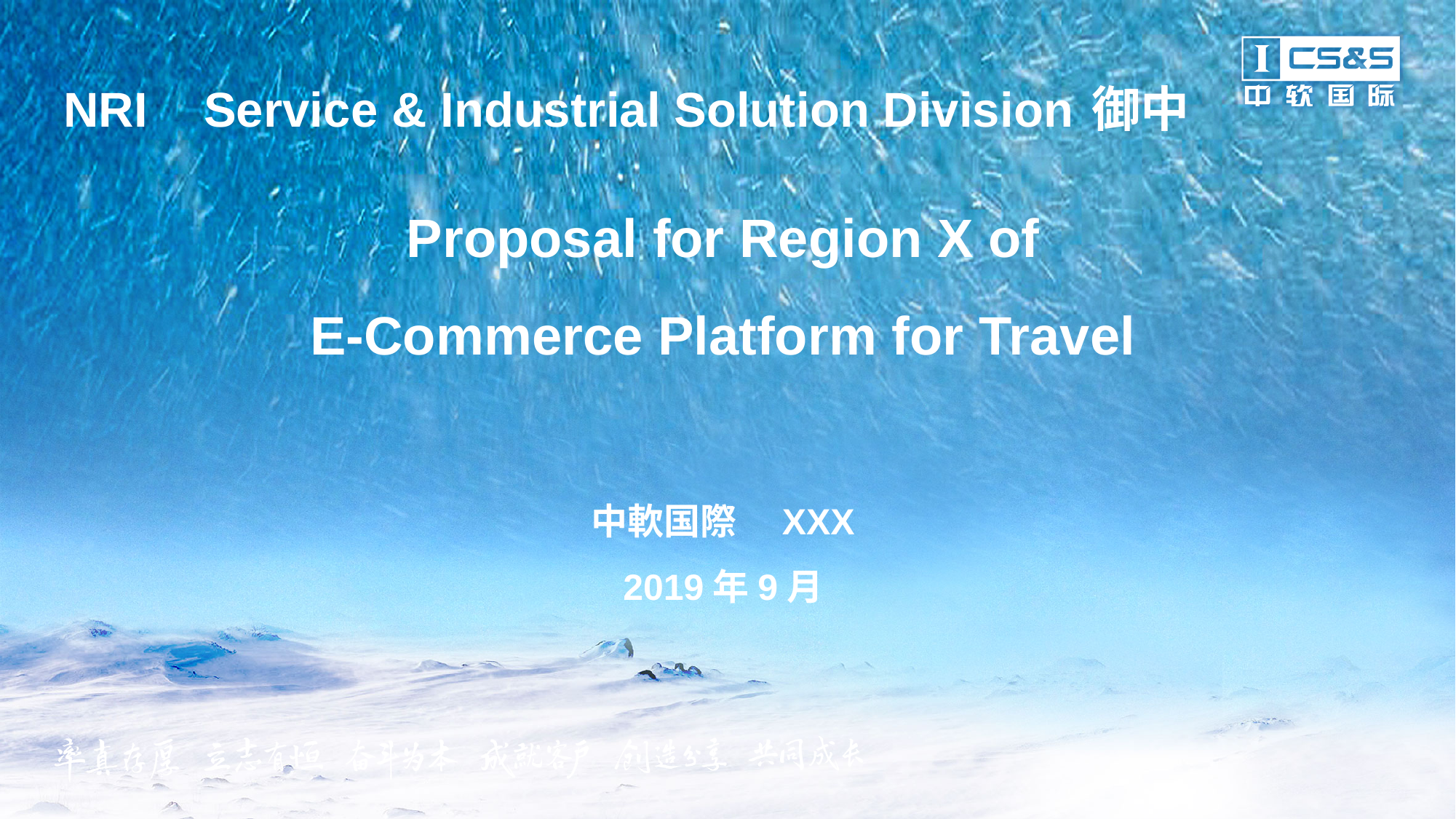

NRI　Service & Industrial Solution Division 御中
# Proposal for Region X of E-Commerce Platform for Travel
中軟国際　XXX
2019年9月